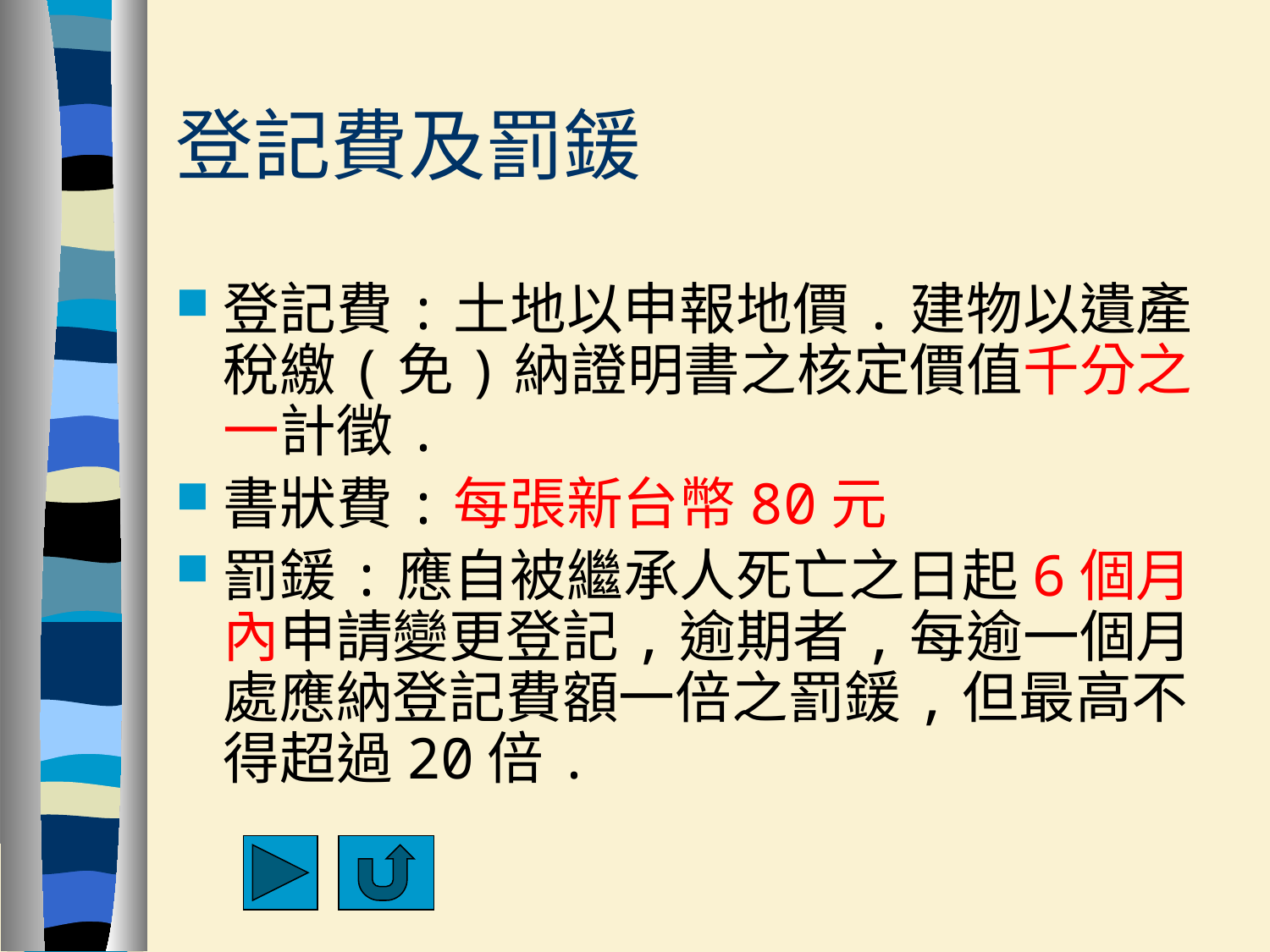

# 登記費及罰鍰
登記費:土地以申報地價.建物以遺產稅繳(免)納證明書之核定價值千分之一計徵.
書狀費:每張新台幣80元
罰鍰:應自被繼承人死亡之日起6個月內申請變更登記,逾期者,每逾一個月處應納登記費額一倍之罰鍰,但最高不得超過20倍.